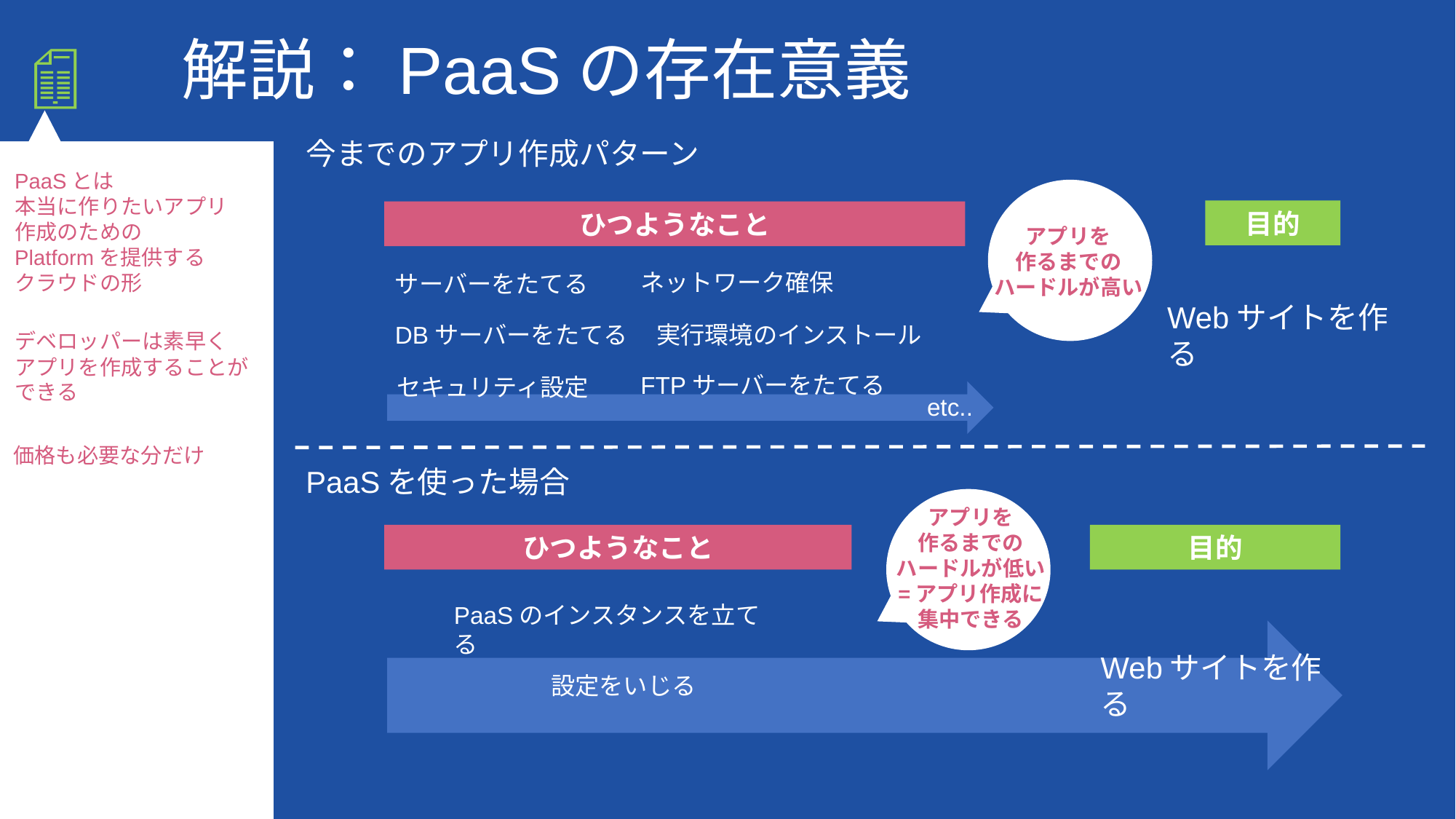

# 解説：PaaSの存在意義
今までのアプリ作成パターン
PaaSとは
本当に作りたいアプリ作成のための
Platformを提供する
クラウドの形

目的
ひつようなこと
アプリを
作るまでの
ハードルが高い
ネットワーク確保
サーバーをたてる
Webサイトを作る
実行環境のインストール
DBサーバーをたてる
デベロッパーは素早く
アプリを作成することが
できる
FTPサーバーをたてる
セキュリティ設定

etc..
価格も必要な分だけ
PaaSを使った場合

アプリを
作るまでの
ハードルが低い
=アプリ作成に
集中できる
ひつようなこと
目的
PaaSのインスタンスを立てる

Webサイトを作る
設定をいじる